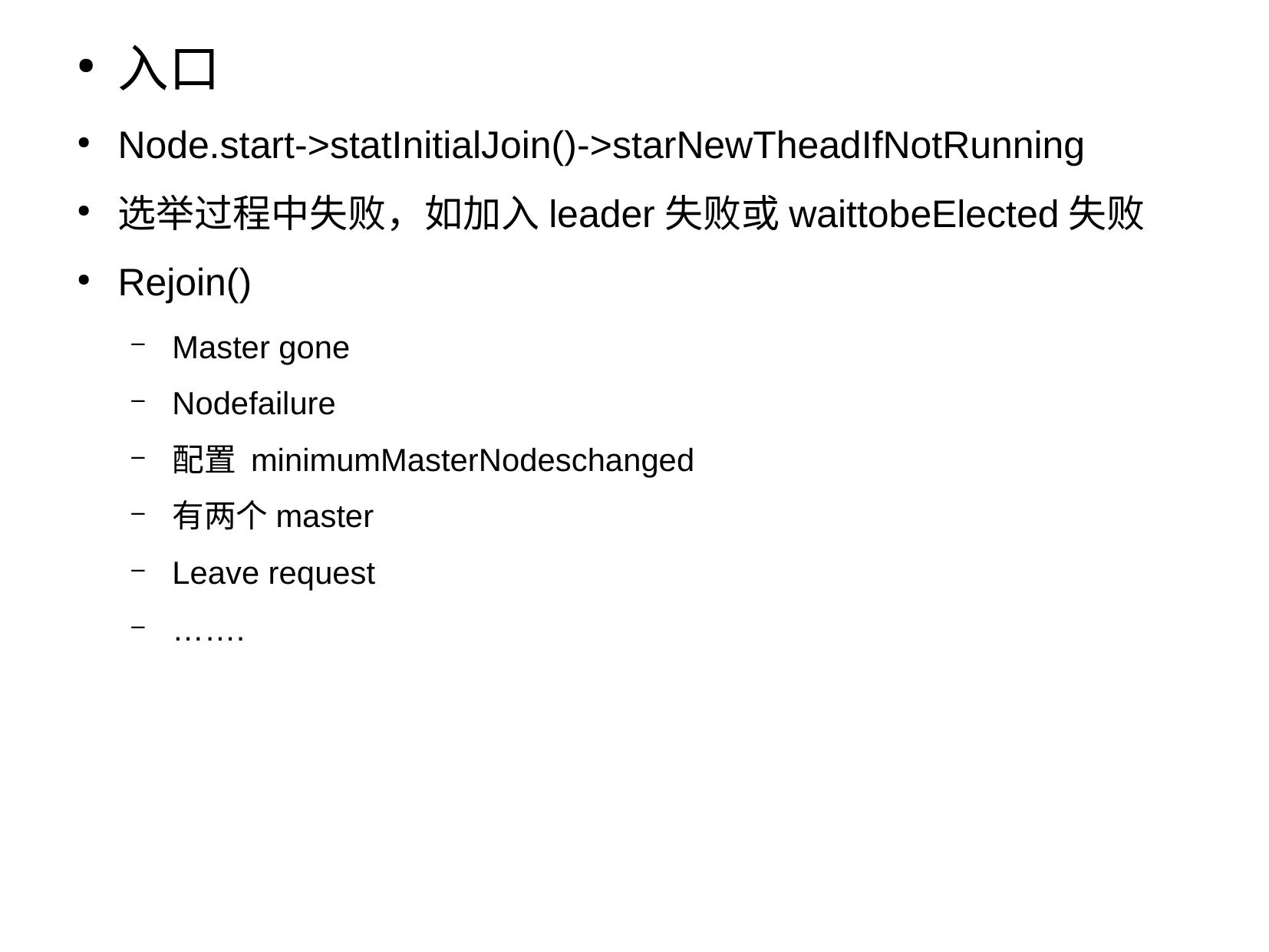

入口
Node.start->statInitialJoin()->starNewTheadIfNotRunning
选举过程中失败，如加入leader失败或waittobeElected失败
Rejoin()
Master gone
Nodefailure
配置 minimumMasterNodeschanged
有两个master
Leave request
…….